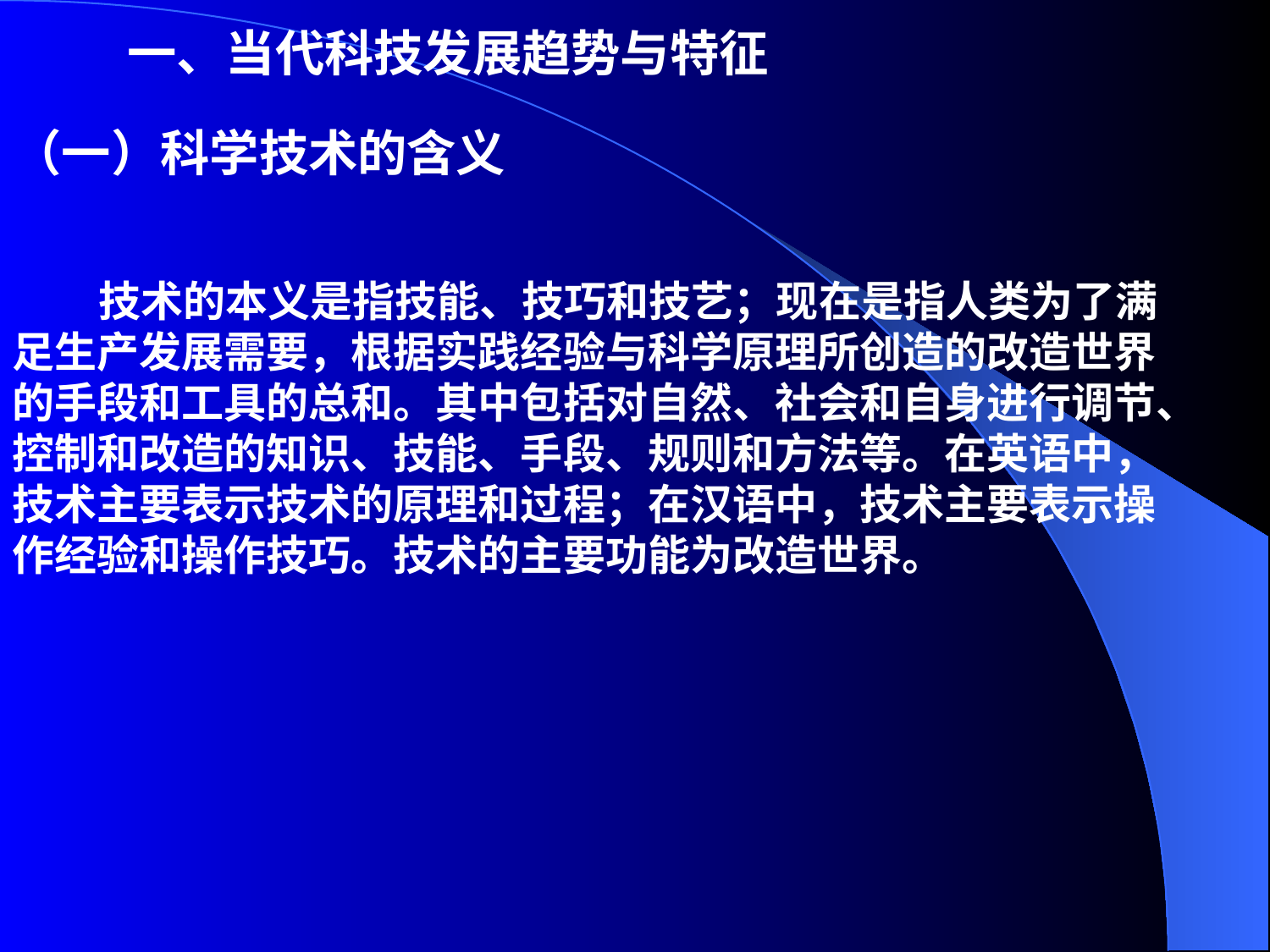

一、当代科技发展趋势与特征
（一）科学技术的含义

        技术的本义是指技能、技巧和技艺；现在是指人类为了满足生产发展需要，根据实践经验与科学原理所创造的改造世界的手段和工具的总和。其中包括对自然、社会和自身进行调节、控制和改造的知识、技能、手段、规则和方法等。在英语中，技术主要表示技术的原理和过程；在汉语中，技术主要表示操作经验和操作技巧。技术的主要功能为改造世界。